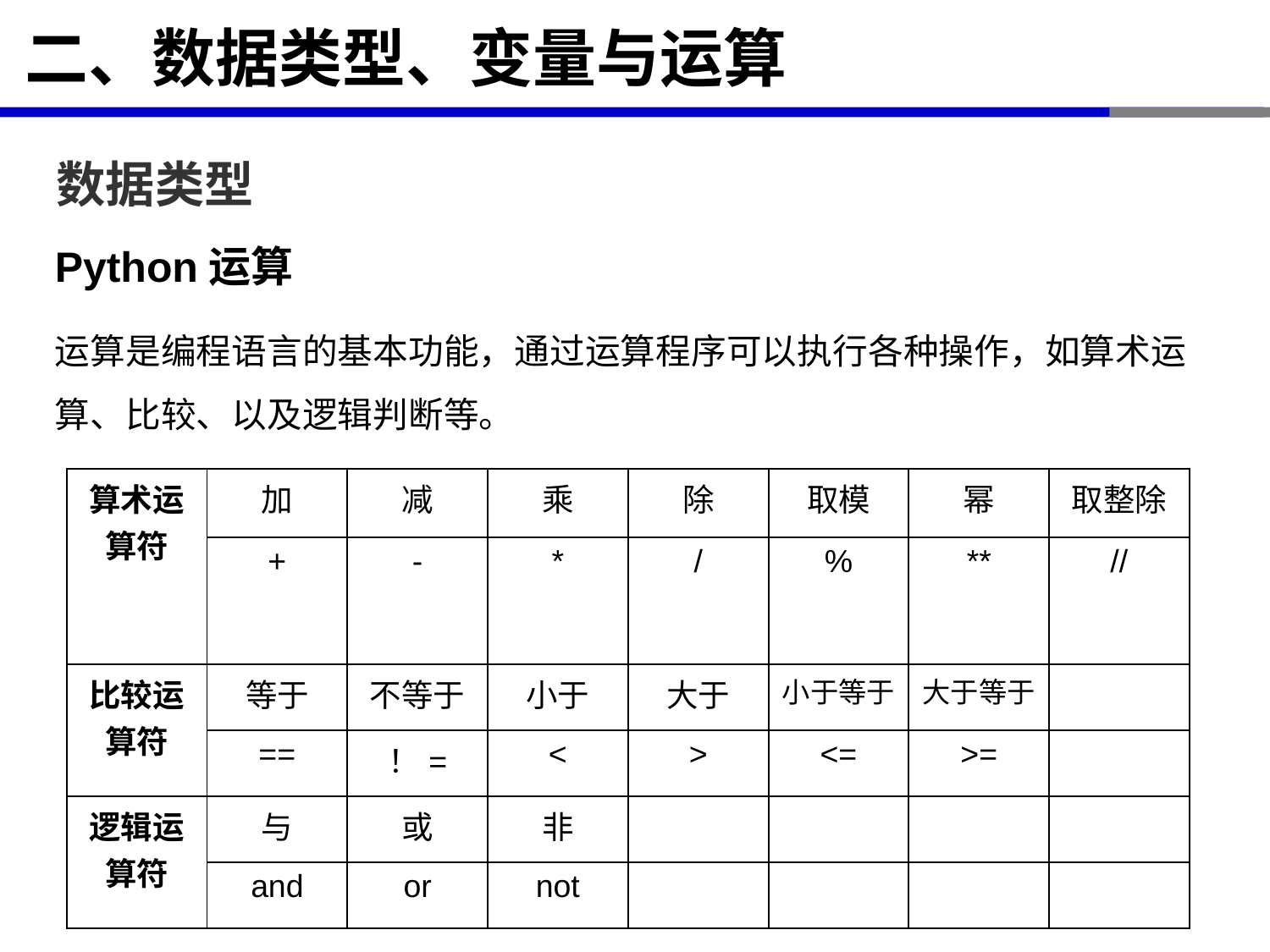

# 二、数据类型、变量与运算
数据类型
Python运算
运算是编程语言的基本功能，通过运算程序可以执行各种操作，如算术运算、比较、以及逻辑判断等。
| 算术运算符 | 加 | 减 | 乘 | 除 | 取模 | 幂 | 取整除 |
| --- | --- | --- | --- | --- | --- | --- | --- |
|  | + | - | \* | / | % | \*\* | // |
| 比较运算符 | 等于 | 不等于 | 小于 | 大于 | 小于等于 | 大于等于 |  |
|  | == | ！= | < | > | <= | >= |  |
| 逻辑运算符 | 与 | 或 | 非 |  |  |  |  |
|  | and | or | not |  |  |  |  |